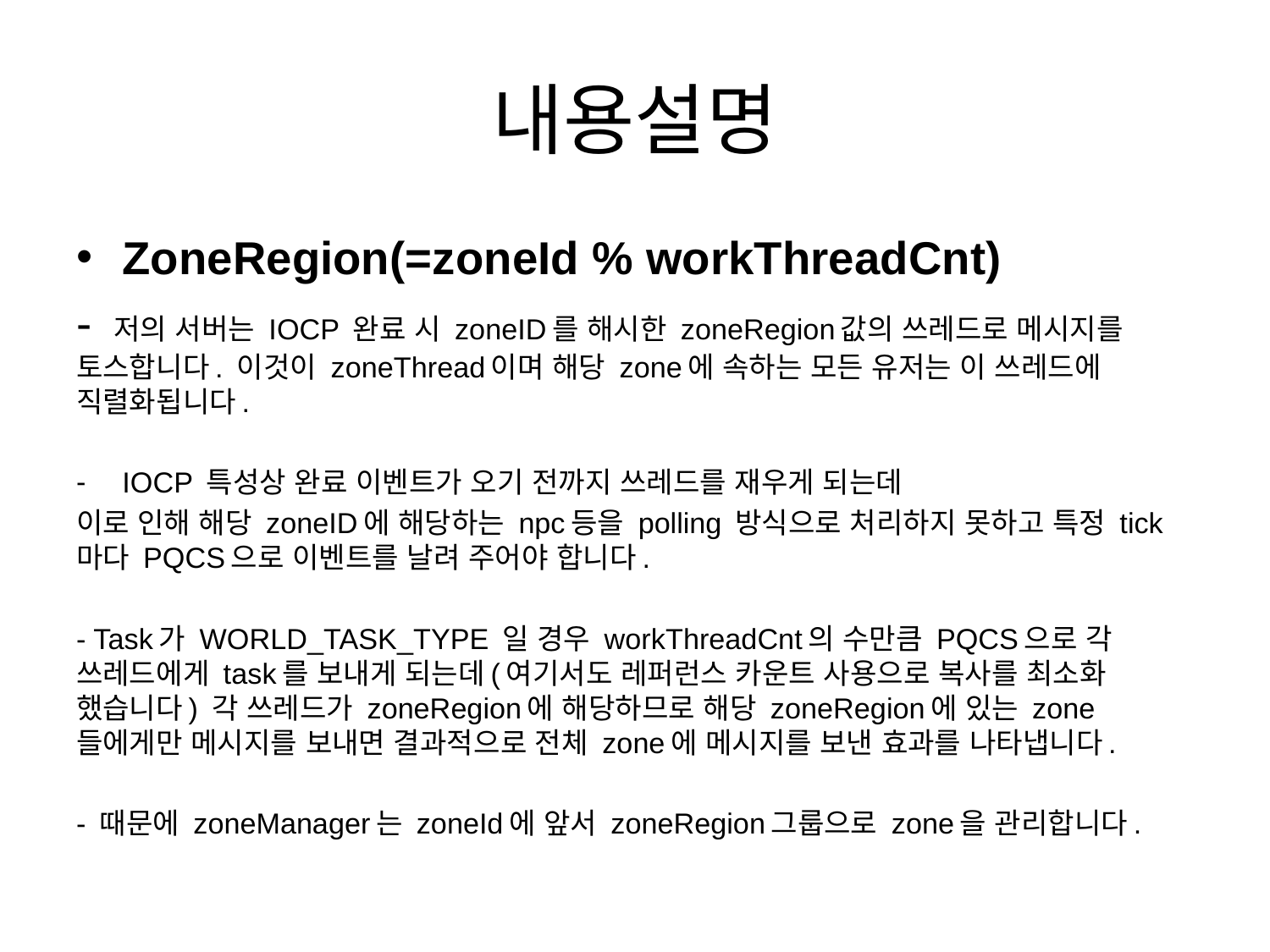

# 내용설명
ZoneRegion(=zoneId % workThreadCnt)
- 저의 서버는 IOCP 완료 시 zoneID를 해시한 zoneRegion값의 쓰레드로 메시지를 토스합니다. 이것이 zoneThread이며 해당 zone에 속하는 모든 유저는 이 쓰레드에 직렬화됩니다.

IOCP 특성상 완료 이벤트가 오기 전까지 쓰레드를 재우게 되는데
이로 인해 해당 zoneID에 해당하는 npc등을 polling 방식으로 처리하지 못하고 특정 tick마다 PQCS으로 이벤트를 날려 주어야 합니다.

- Task가 WORLD_TASK_TYPE 일 경우 workThreadCnt의 수만큼 PQCS으로 각 쓰레드에게 task를 보내게 되는데(여기서도 레퍼런스 카운트 사용으로 복사를 최소화 했습니다) 각 쓰레드가 zoneRegion에 해당하므로 해당 zoneRegion에 있는 zone들에게만 메시지를 보내면 결과적으로 전체 zone에 메시지를 보낸 효과를 나타냅니다.

- 때문에 zoneManager는 zoneId에 앞서 zoneRegion그룹으로 zone을 관리합니다.